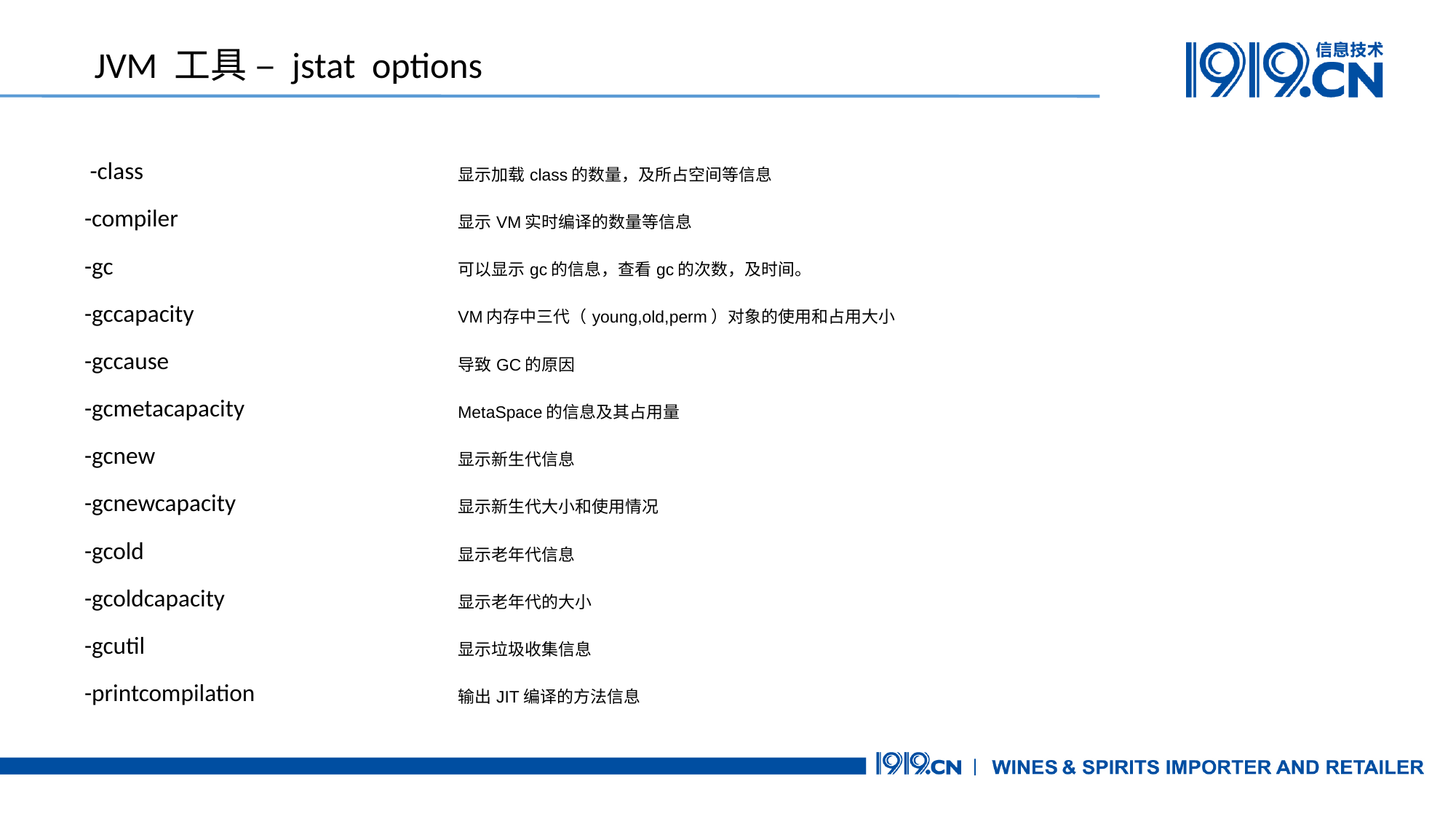

JVM 工具 – jstat  options
| -class | 显示加载class的数量，及所占空间等信息 |
| --- | --- |
| -compiler | 显示VM实时编译的数量等信息 |
| -gc | 可以显示gc的信息，查看gc的次数，及时间。 |
| -gccapacity | VM内存中三代（young,old,perm）对象的使用和占用大小 |
| -gccause | 导致GC的原因 |
| -gcmetacapacity | MetaSpace的信息及其占用量 |
| -gcnew | 显示新生代信息 |
| -gcnewcapacity | 显示新生代大小和使用情况 |
| -gcold | 显示老年代信息 |
| -gcoldcapacity | 显示老年代的大小 |
| -gcutil | 显示垃圾收集信息 |
| -printcompilation | 输出JIT编译的方法信息 |